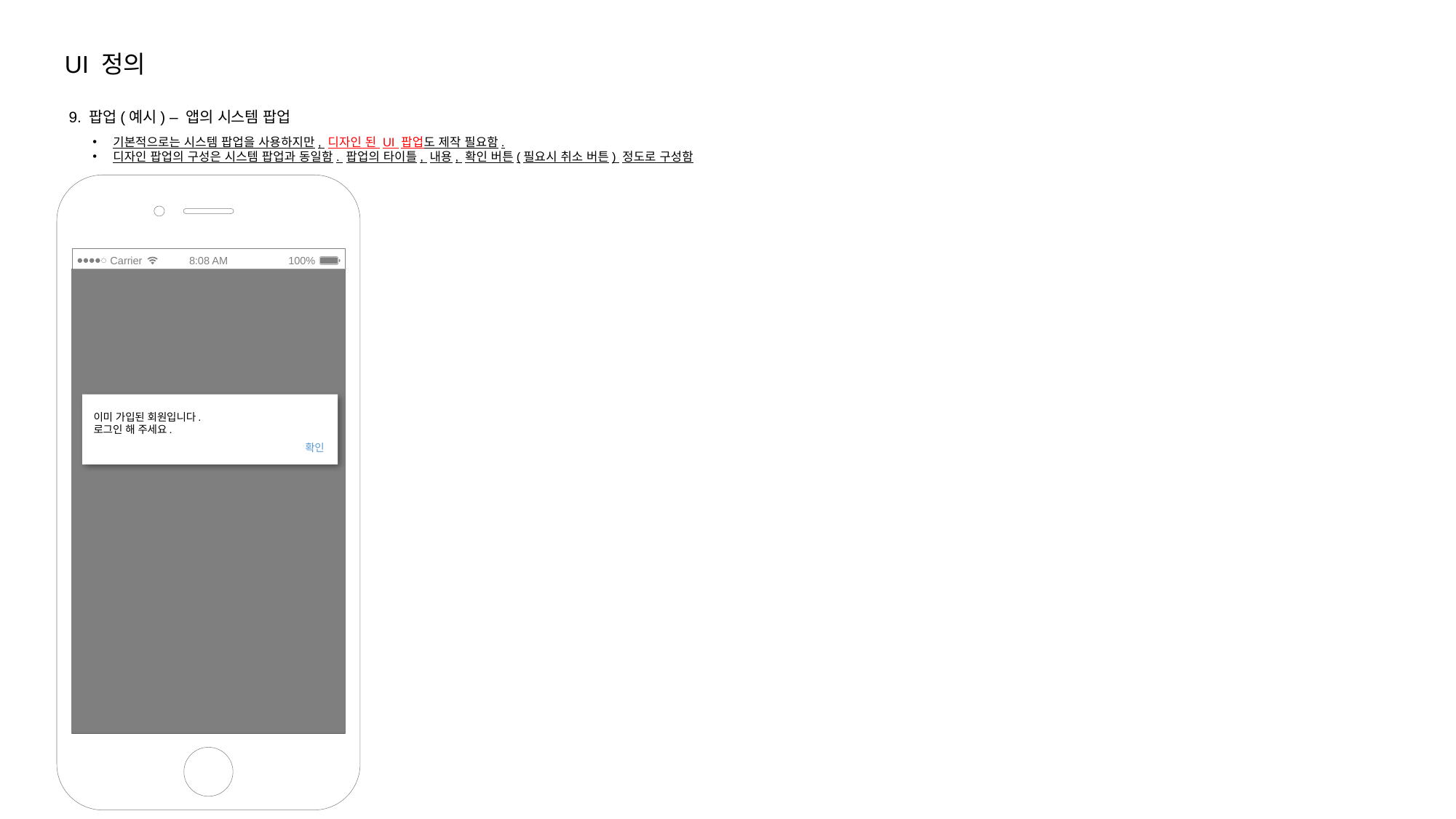

UI 정의
9. 팝업(예시) – 앱의 시스템 팝업
기본적으로는 시스템 팝업을 사용하지만, 디자인 된 UI 팝업도 제작 필요함.
디자인 팝업의 구성은 시스템 팝업과 동일함. 팝업의 타이틀, 내용, 확인 버튼(필요시 취소 버튼) 정도로 구성함

8:08 AM
Carrier
100%

이미 가입된 회원입니다.
로그인 해 주세요.
확인